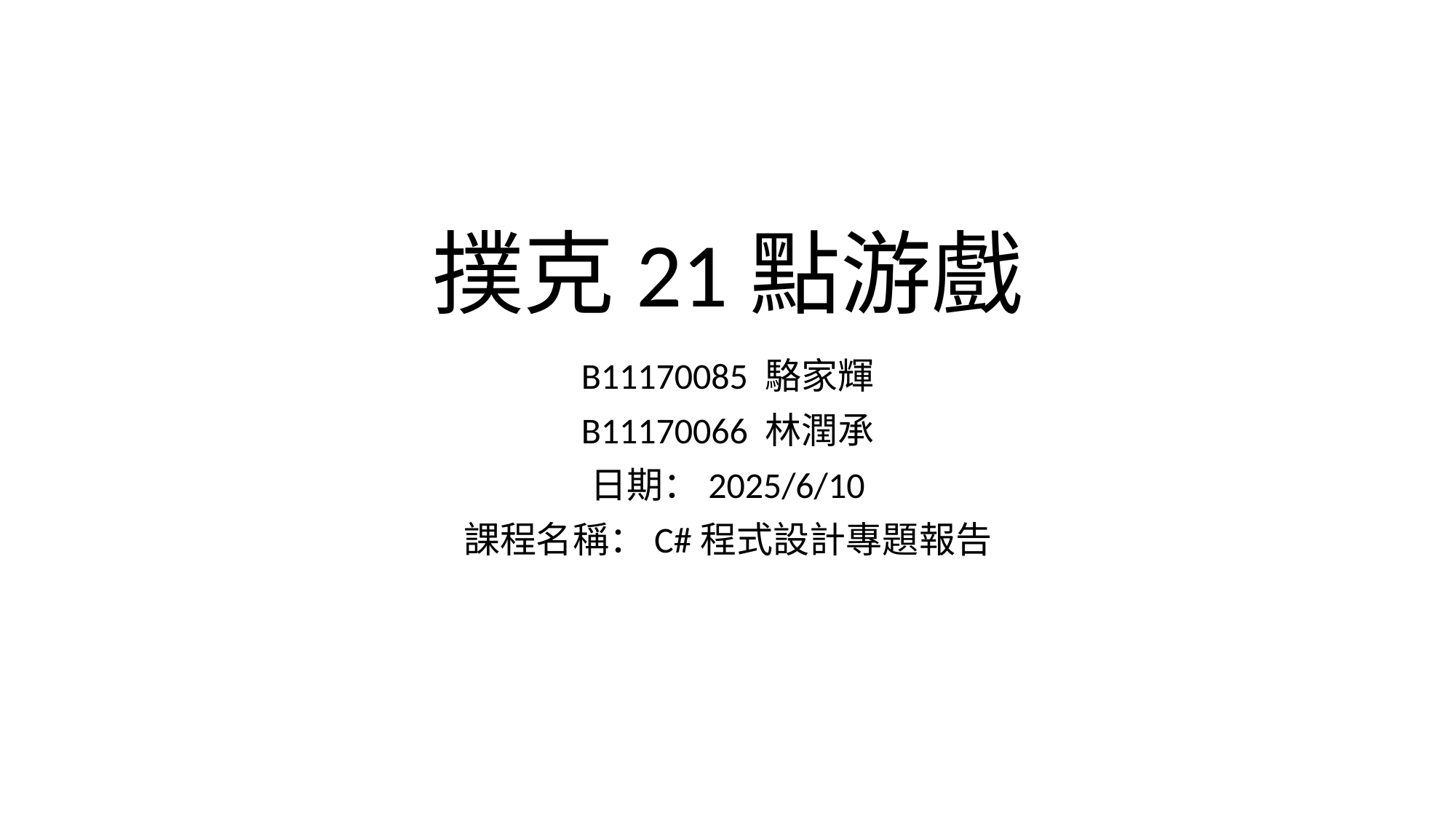

# 撲克21點游戲
B11170085 駱家輝
B11170066 林潤承
日期：2025/6/10
課程名稱：C#程式設計專題報告